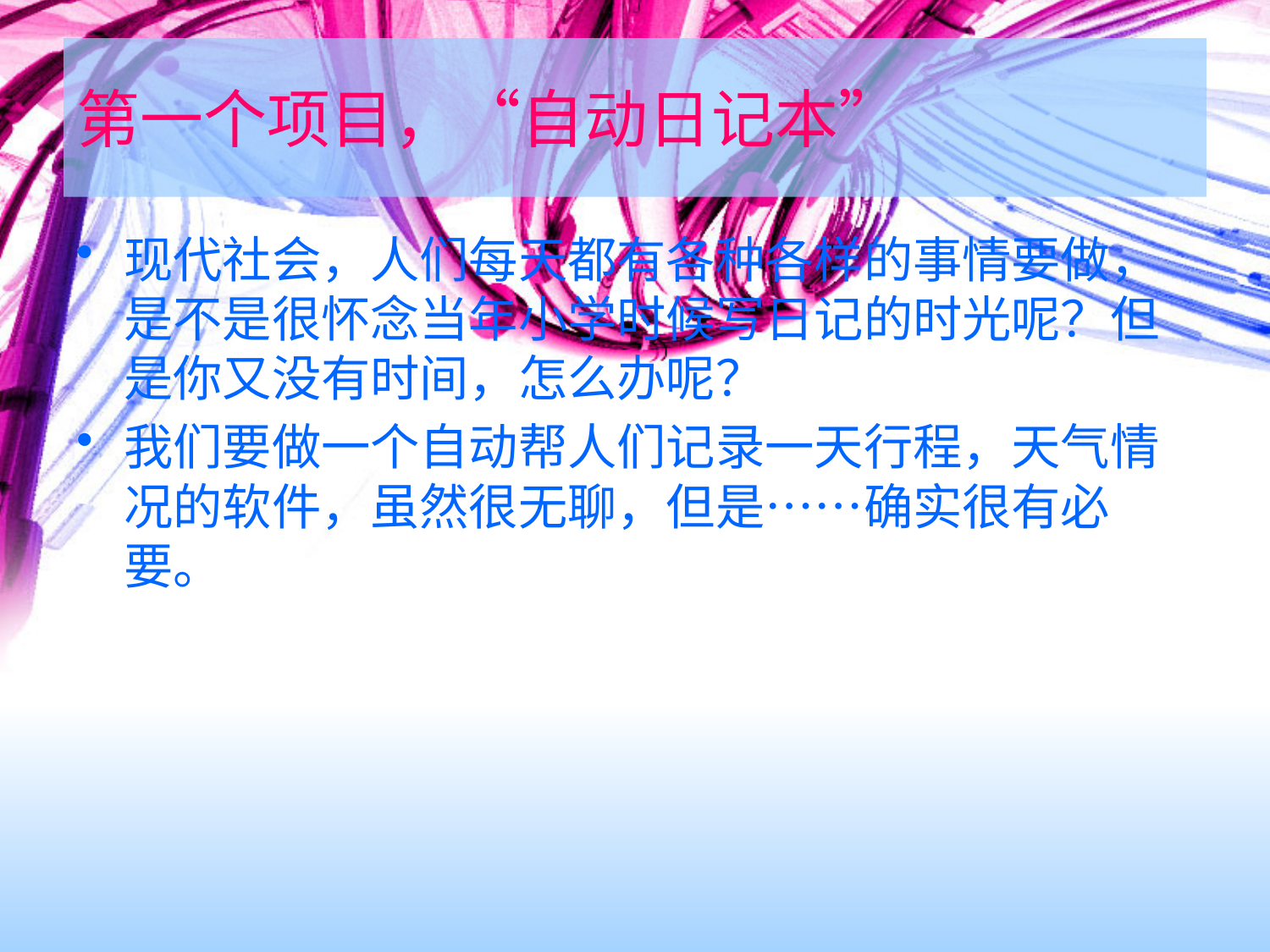

# 第一个项目，“自动日记本”
现代社会，人们每天都有各种各样的事情要做，是不是很怀念当年小学时候写日记的时光呢？但是你又没有时间，怎么办呢？
我们要做一个自动帮人们记录一天行程，天气情况的软件，虽然很无聊，但是……确实很有必要。